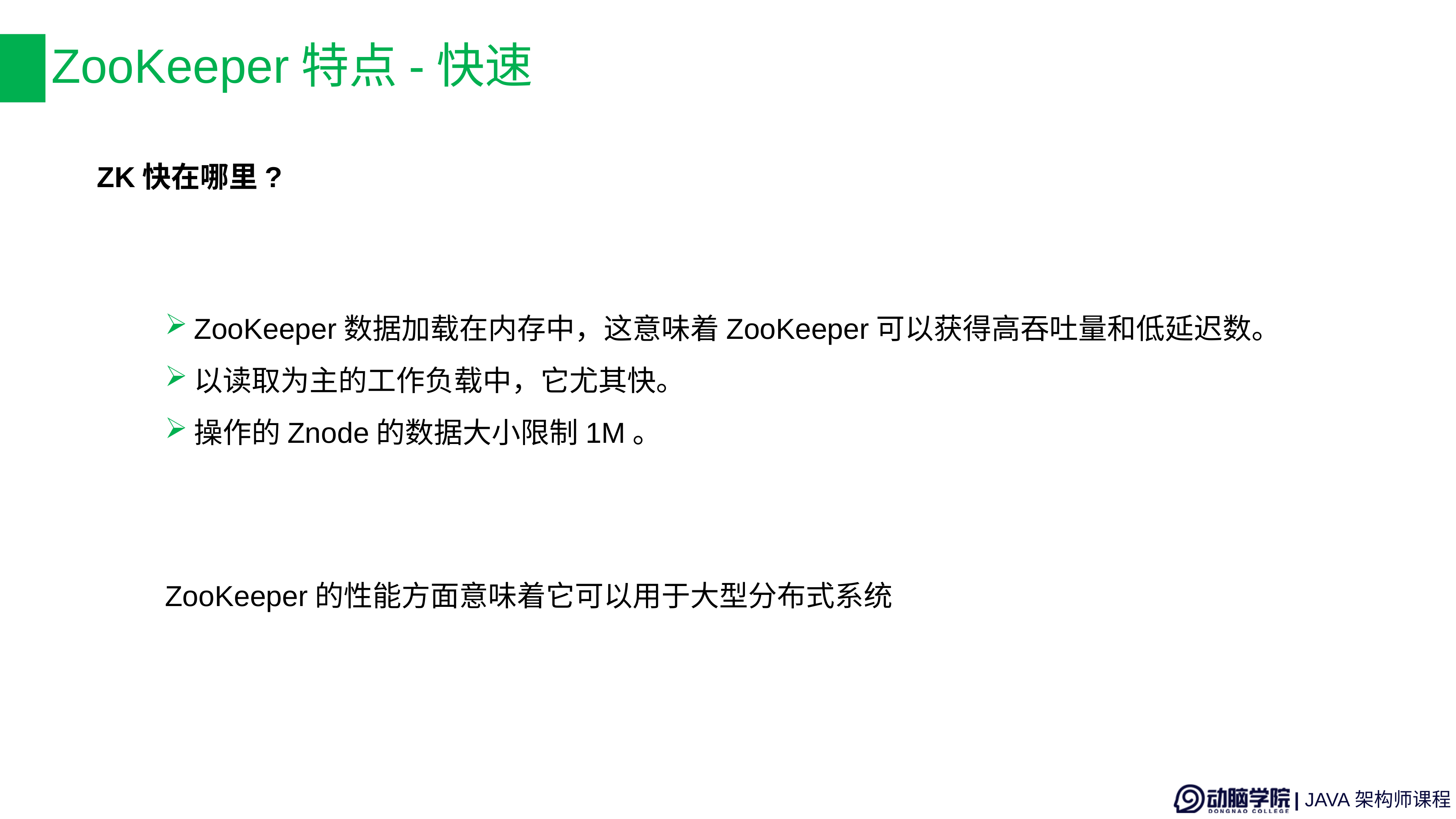

# ZooKeeper特点-快速
ZK快在哪里?
ZooKeeper数据加载在内存中，这意味着ZooKeeper可以获得高吞吐量和低延迟数。
以读取为主的工作负载中，它尤其快。
操作的Znode的数据大小限制1M。
ZooKeeper的性能方面意味着它可以用于大型分布式系统